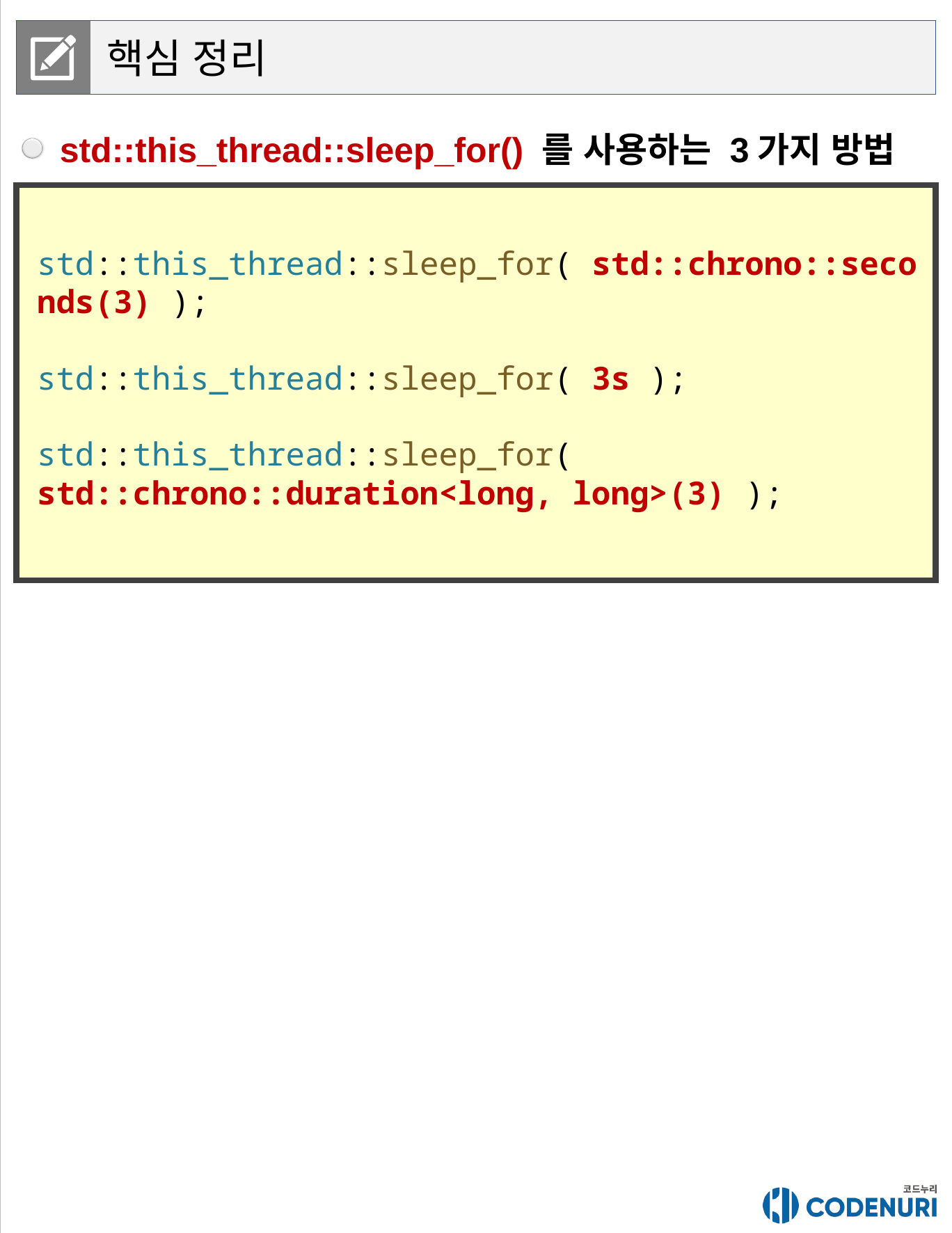

핵심 정리

std::this_thread::sleep_for() 를 사용하는 3가지 방법
std::this_thread::sleep_for( std::chrono::seconds(3) );

std::this_thread::sleep_for( 3s );

std::this_thread::sleep_for( 		std::chrono::duration<long, long>(3) );